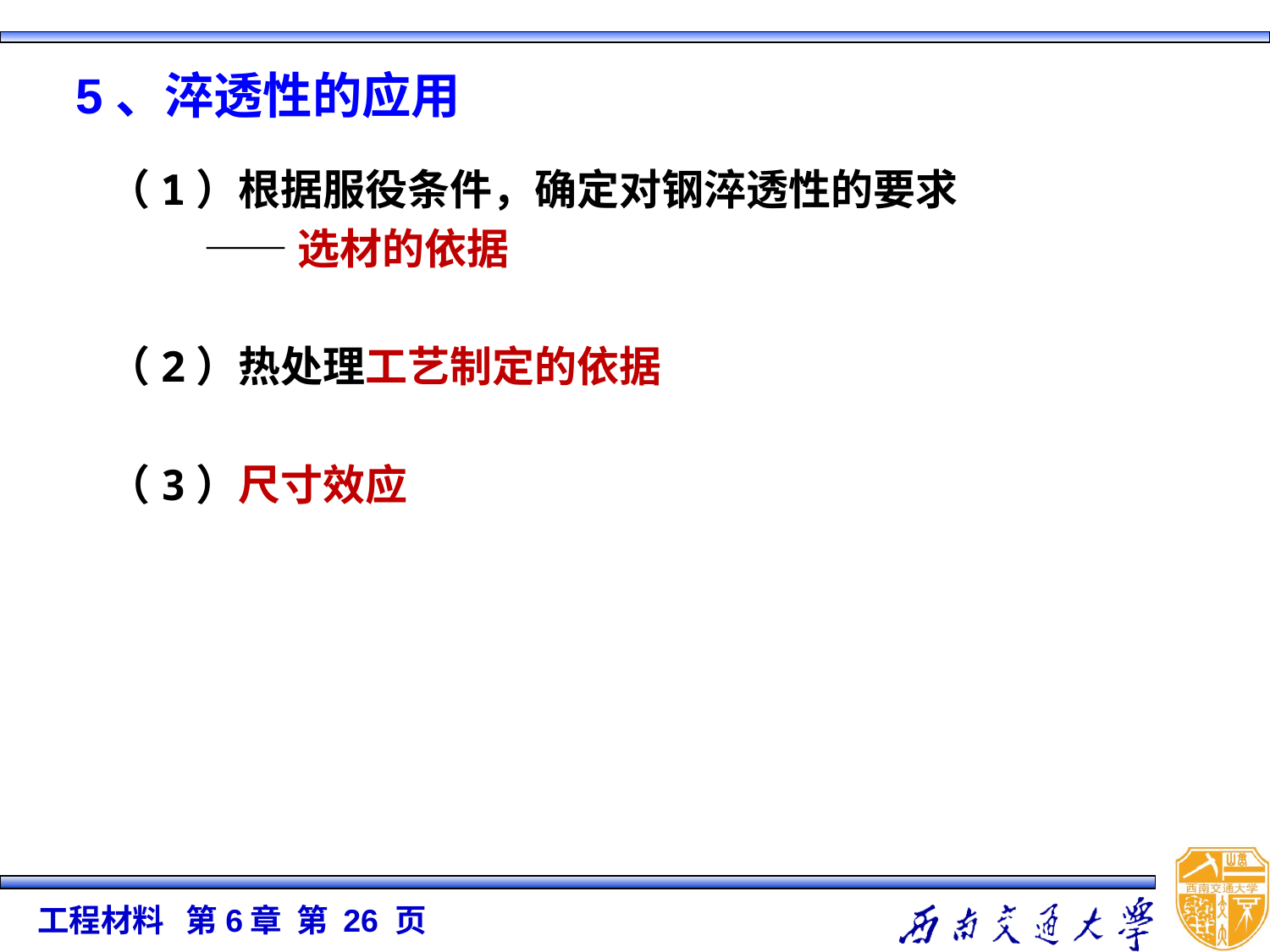

# 5、淬透性的应用
（1）根据服役条件，确定对钢淬透性的要求
          ——选材的依据

（2）热处理工艺制定的依据

（3）尺寸效应